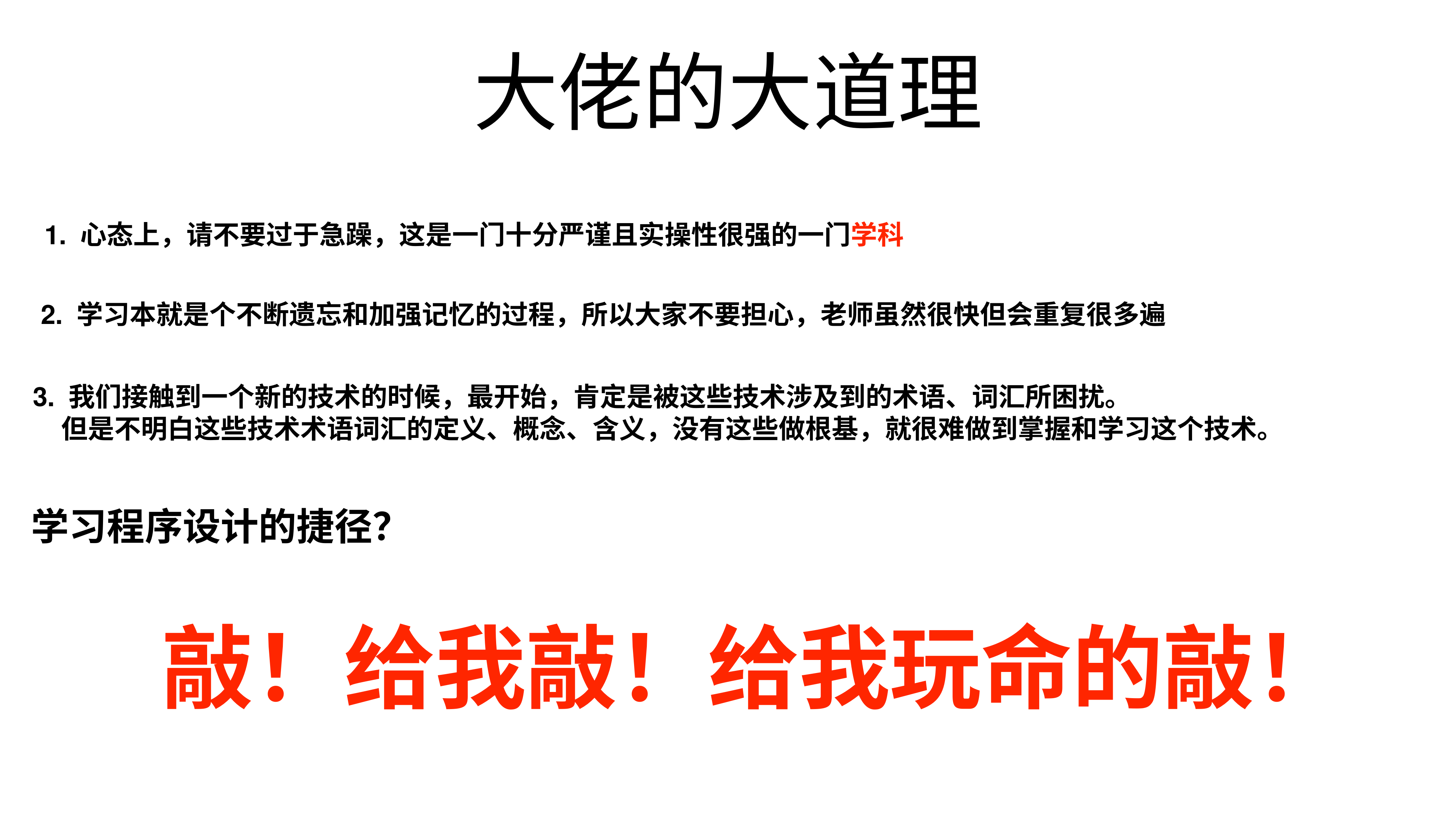

# 大佬的大道理
1. 心态上，请不要过于急躁，这是一门十分严谨且实操性很强的一门学科
2. 学习本就是个不断遗忘和加强记忆的过程，所以大家不要担心，老师虽然很快但会重复很多遍
3. 我们接触到一个新的技术的时候，最开始，肯定是被这些技术涉及到的术语、词汇所困扰。
   但是不明白这些技术术语词汇的定义、概念、含义，没有这些做根基，就很难做到掌握和学习这个技术。
学习程序设计的捷径？
敲！给我敲！给我玩命的敲！